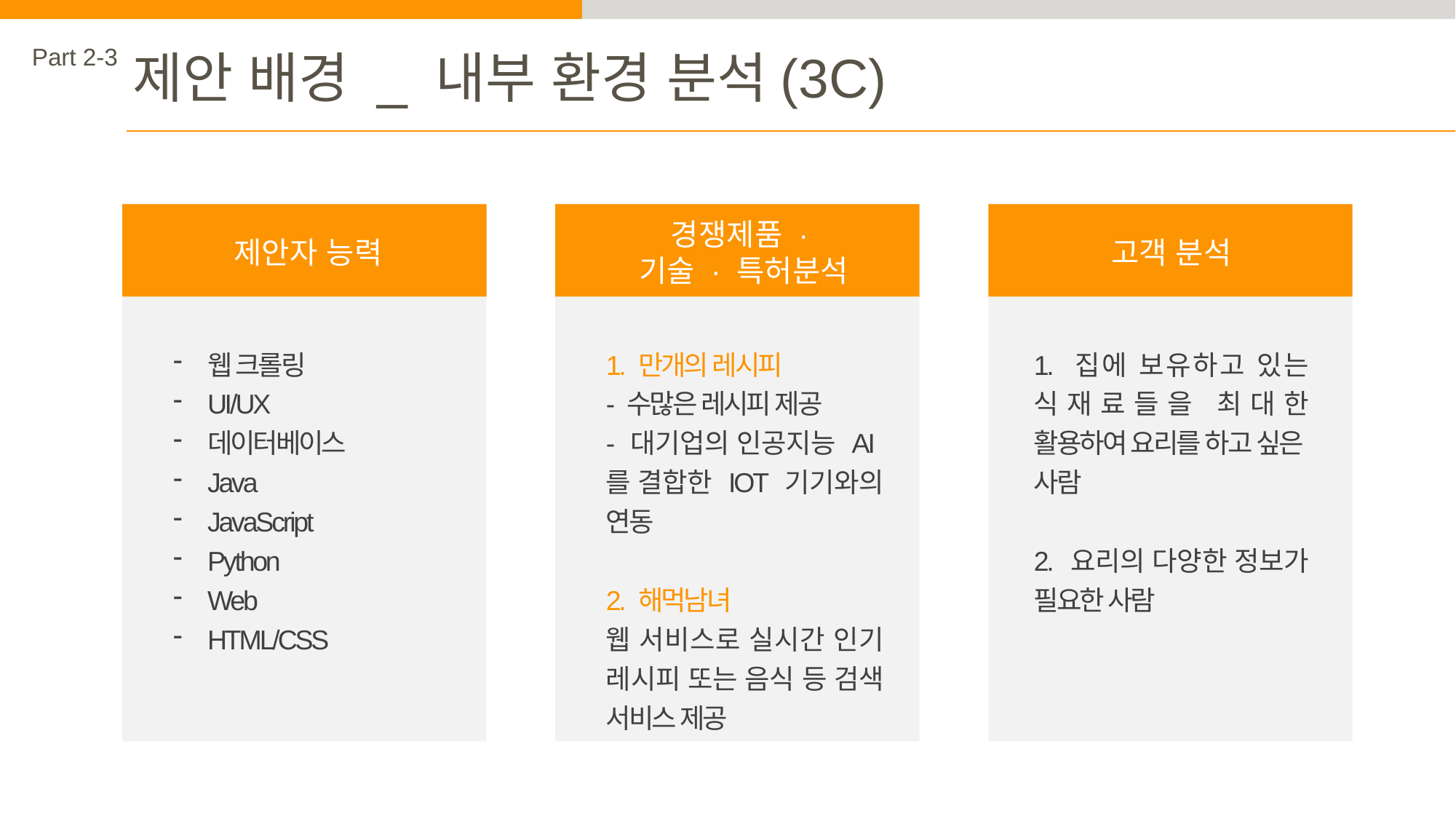

Part 2-3
제안 배경 _ 내부 환경 분석(3C)

경쟁제품 ·
기술 · 특허분석
1. 만개의 레시피
- 수많은 레시피 제공
- 대기업의 인공지능 AI를 결합한 IOT 기기와의 연동

2. 해먹남녀
웹 서비스로 실시간 인기 레시피 또는 음식 등 검색 서비스 제공

제안자 능력
웹 크롤링
UI/UX
데이터베이스
Java
JavaScript
Python
Web
HTML/CSS

고객 분석
1. 집에 보유하고 있는 식재료들을 최대한 활용하여 요리를 하고 싶은  사람

2. 요리의 다양한 정보가 필요한 사람